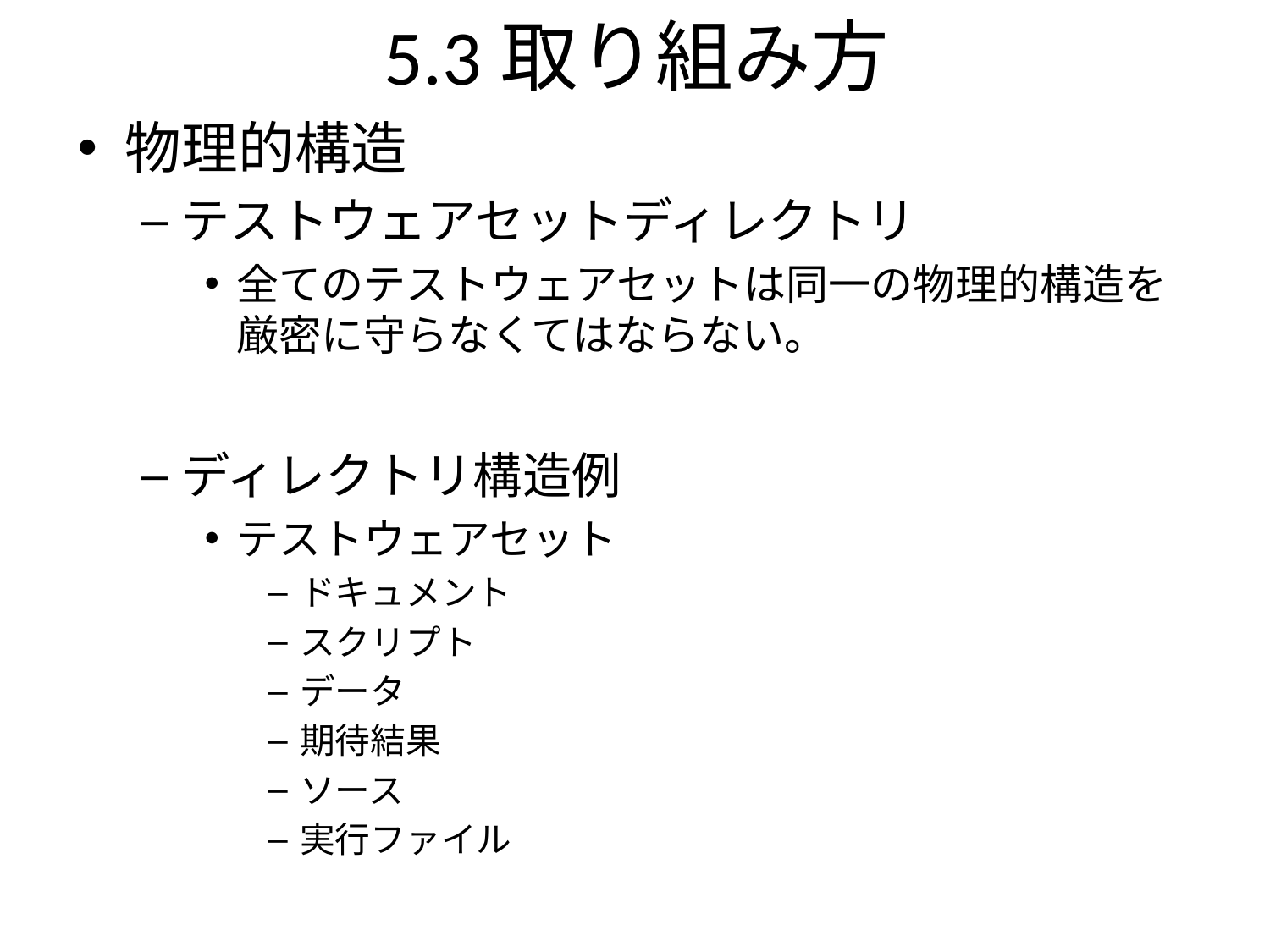

5.3取り組み方
物理的構造
テストウェアセットディレクトリ
全てのテストウェアセットは同一の物理的構造を厳密に守らなくてはならない。

ディレクトリ構造例
テストウェアセット
ドキュメント
スクリプト
データ
期待結果
ソース
実行ファイル